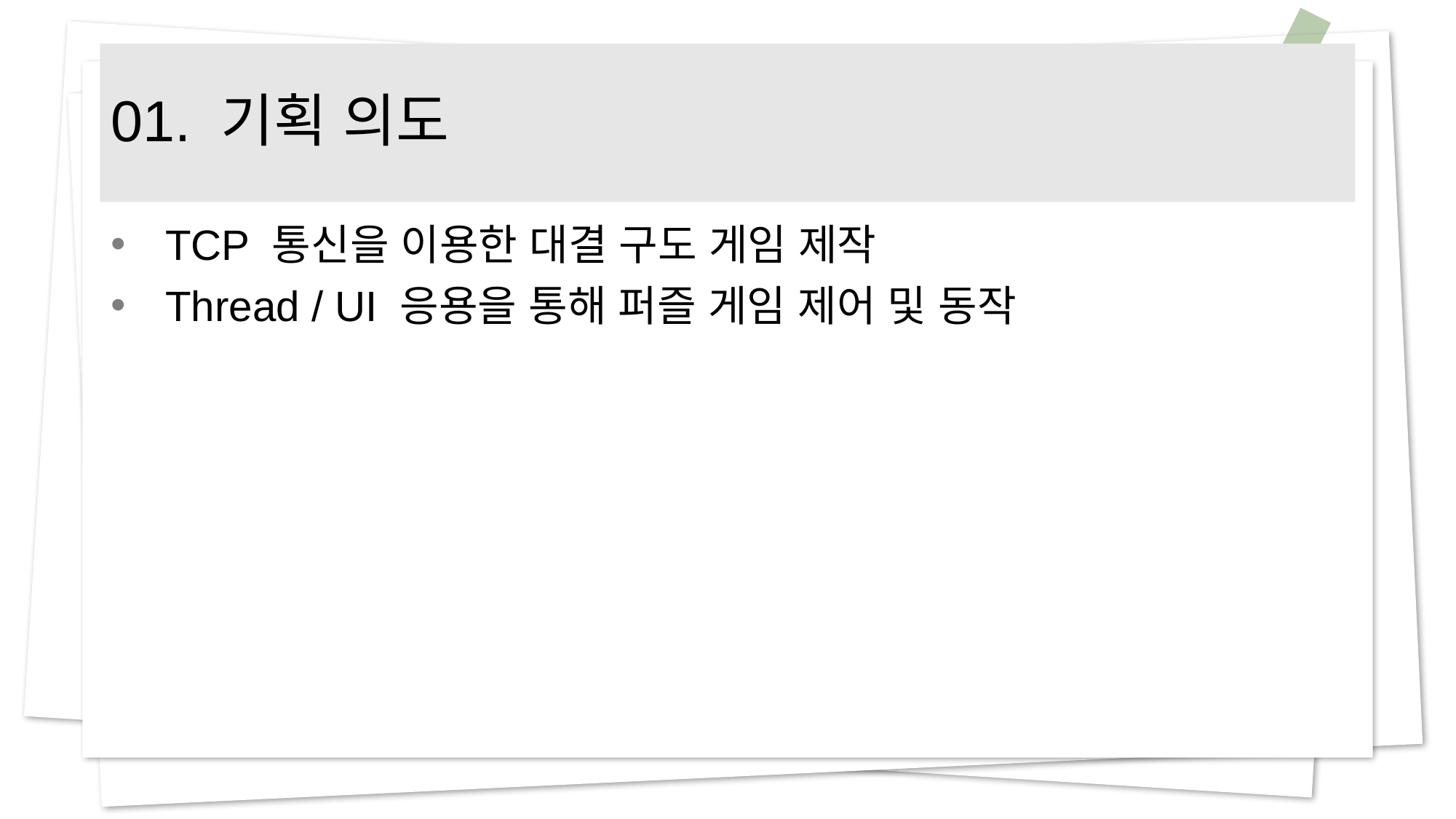

# 01. 기획 의도
TCP 통신을 이용한 대결 구도 게임 제작
Thread / UI 응용을 통해 퍼즐 게임 제어 및 동작